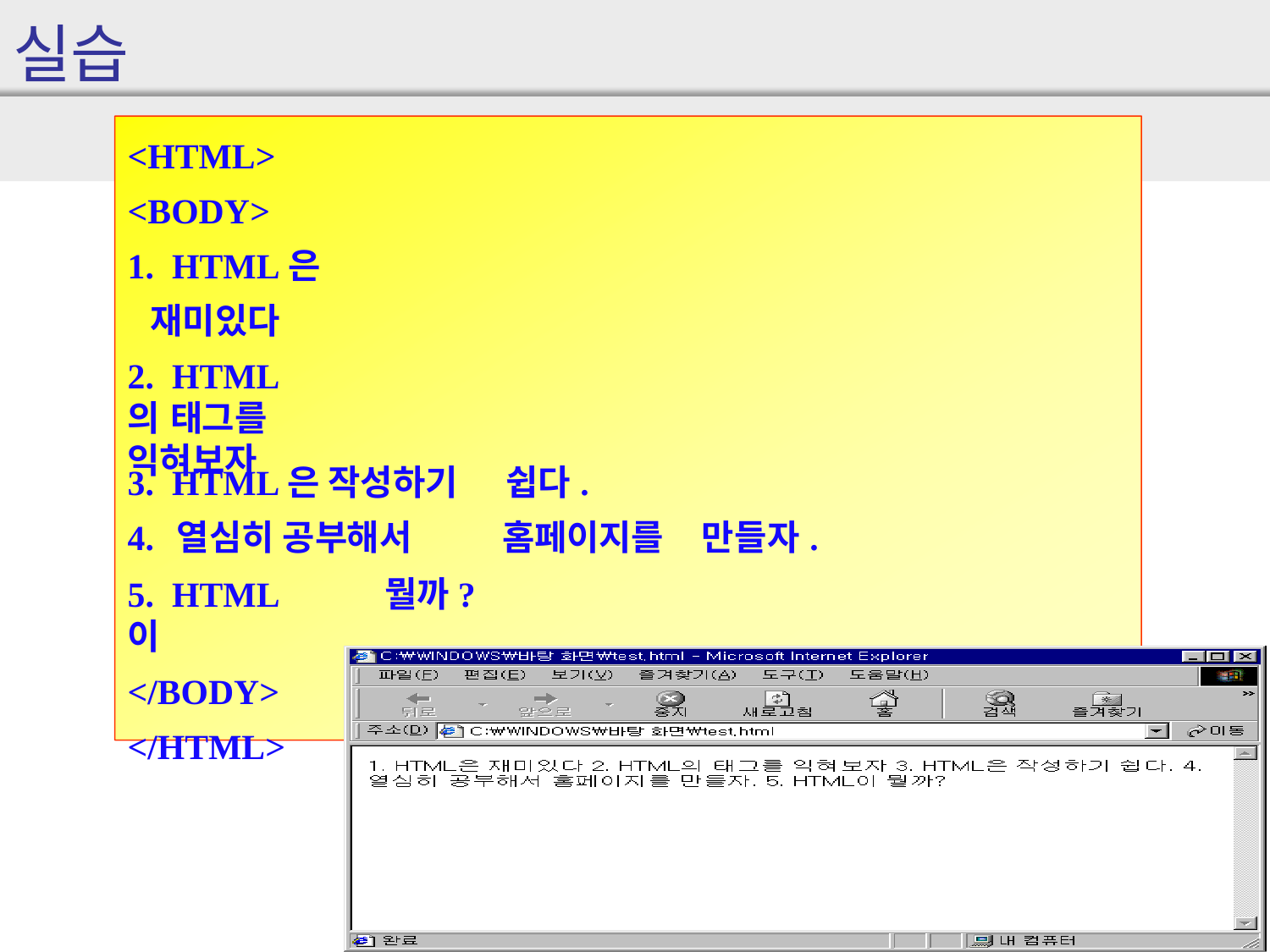

실습

<HTML>
<BODY>
1.  HTML은
재미있다
2.  HTML의 태그를 익혀보자
| 3. HTML은 작성하기 | 쉽다. |  |
| --- | --- | --- |
| 4. 열심히 공부해서 | 홈페이지를 | 만들자. |
5.  HTML이
</BODY>
</HTML>
뭘까?